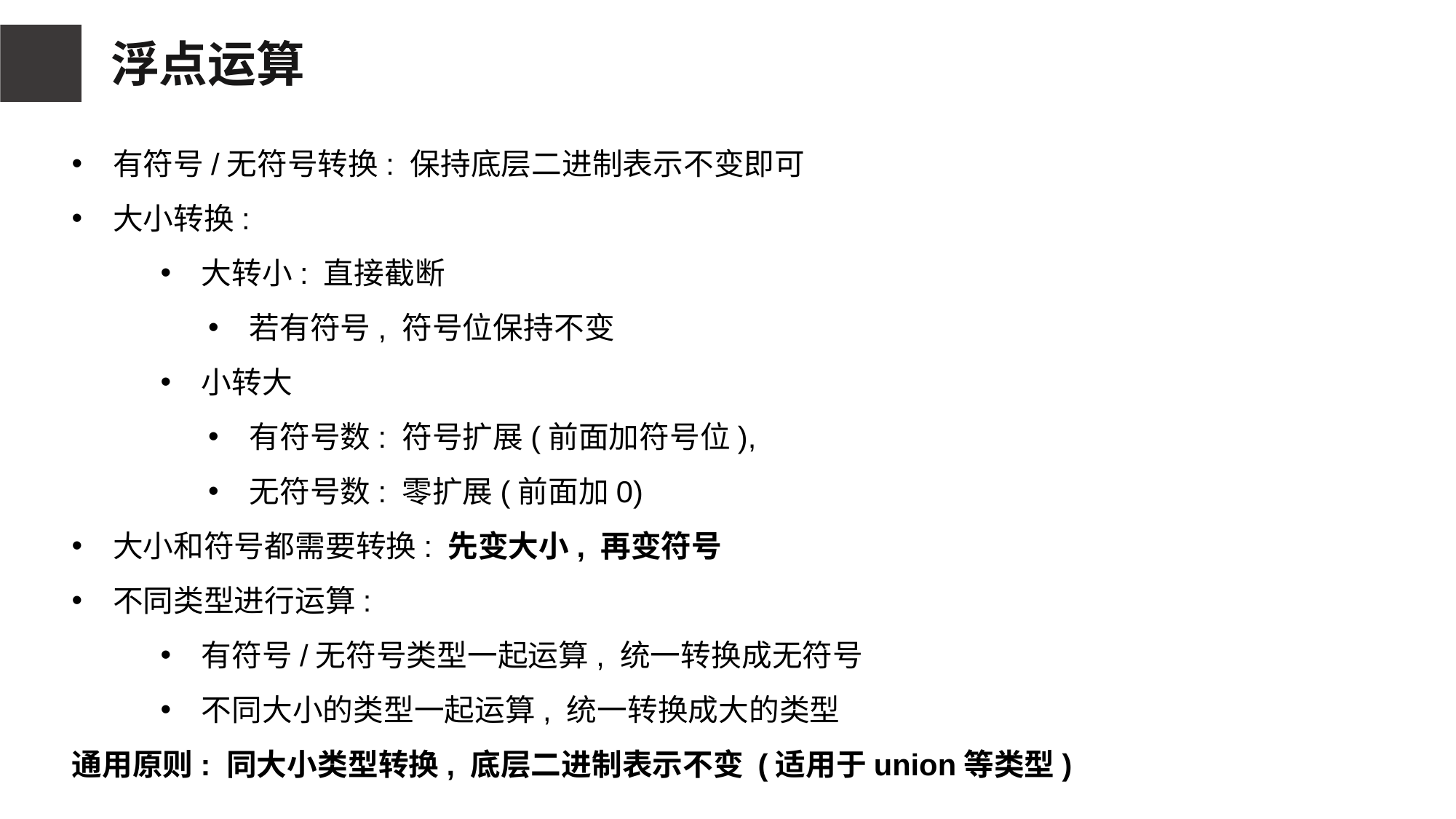

浮点运算
有符号/无符号转换: 保持底层二进制表示不变即可
大小转换:
大转小: 直接截断
若有符号, 符号位保持不变
小转大
有符号数: 符号扩展(前面加符号位),
无符号数: 零扩展(前面加0)
大小和符号都需要转换: 先变大小, 再变符号
不同类型进行运算:
有符号/无符号类型一起运算, 统一转换成无符号
不同大小的类型一起运算, 统一转换成大的类型
通用原则: 同大小类型转换, 底层二进制表示不变 (适用于union等类型)